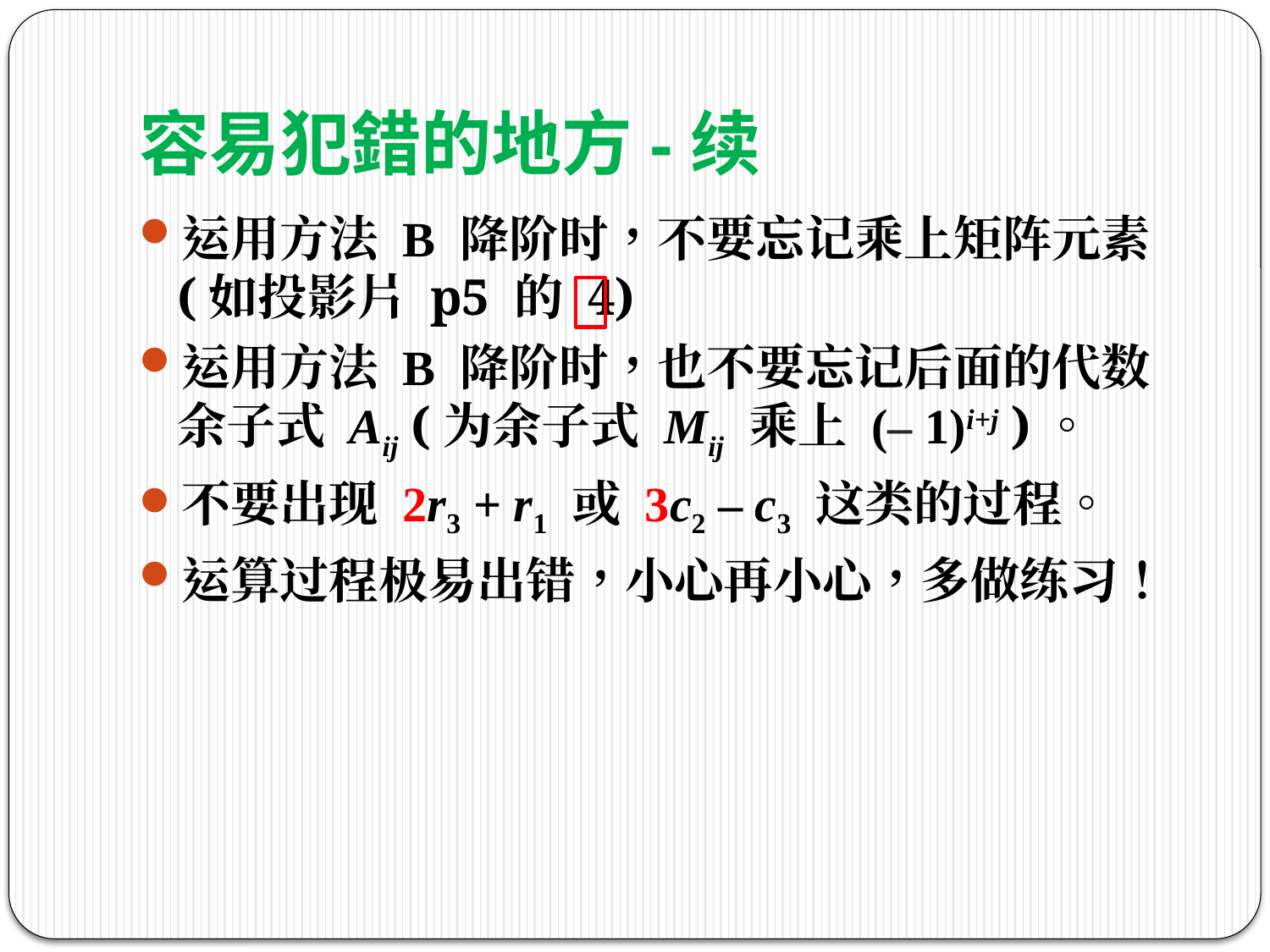

# 容易犯錯的地方-续
运用方法 B 降阶时，不要忘记乘上矩阵元素 (如投影片 p5 的 4)
运用方法 B 降阶时，也不要忘记后面的代数余子式 Aij (为余子式 Mij 乘上 (– 1)i+j )。
不要出现 2r3 + r1 或 3c2 – c3 这类的过程。
运算过程极易出错，小心再小心，多做练习！